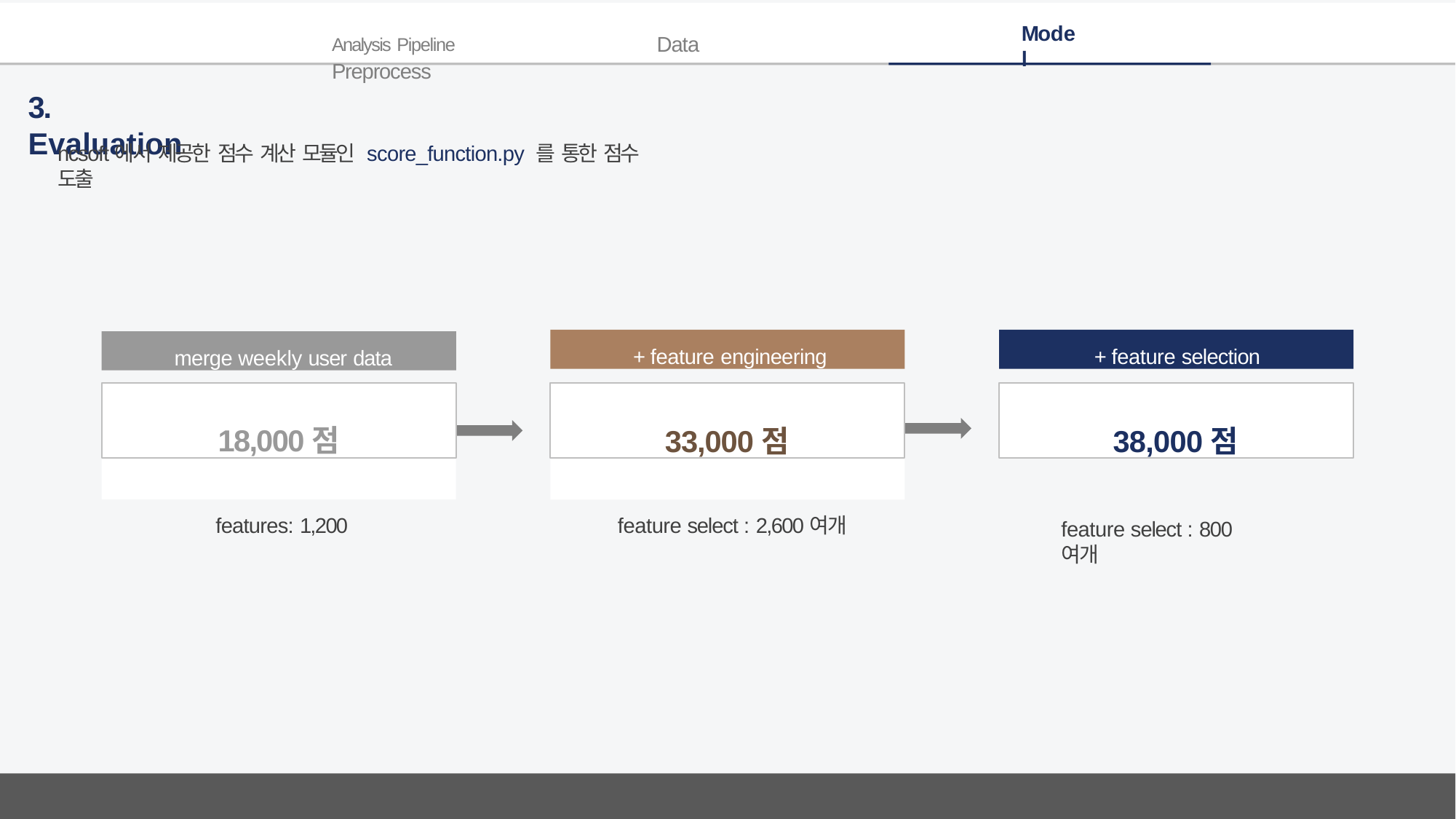

Analysis Pipeline	Data Preprocess
Model

# 3. Evaluation
ncsoft에서 제공한 점수 계산 모듈인 score_function.py 를 통한 점수 도출
+ feature engineering
+ feature selection
merge weekly user data

18,000점

33,000점

38,000점
features: 1,200
feature select : 2,600여개
feature select : 800여개